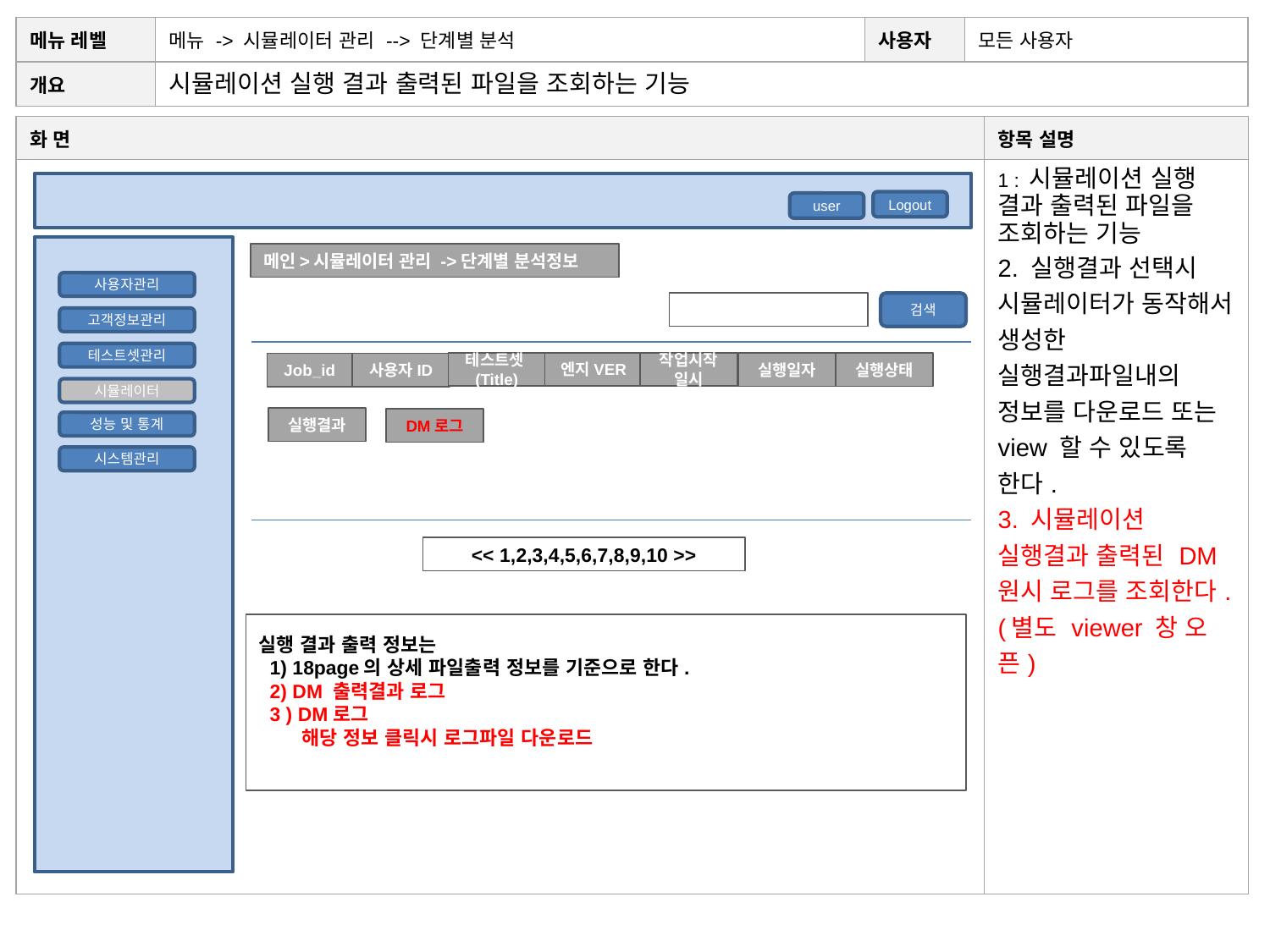

| 메뉴 레벨 | 메뉴 -> 시뮬레이터 관리 --> 단계별 분석 | 사용자 | 모든 사용자 |
| --- | --- | --- | --- |
| 개요 | 시뮬레이션 실행 결과 출력된 파일을 조회하는 기능 |  |  |
| 화 면 | 항목 설명 |
| --- | --- |
|  | 1 : 시뮬레이션 실행 결과 출력된 파일을 조회하는 기능 2. 실행결과 선택시 시뮬레이터가 동작해서 생성한 실행결과파일내의 정보를 다운로드 또는 view 할 수 있도록 한다. 3. 시뮬레이션 실행결과 출력된 DM 원시 로그를 조회한다. (별도 viewer 창 오픈) |

Logout
user

메인>시뮬레이터 관리 ->단계별 분석정보
사용자관리
검색
검색
고객정보관리
테스트셋관리
작업시작일시
테스트셋(Title)
엔지VER
실행일자
실행상태
사용자ID
Job_id
시뮬레이터
실행결과
DM로그
성능 및 통계
시스템관리
<< 1,2,3,4,5,6,7,8,9,10 >>
실행 결과 출력 정보는
  1) 18page의 상세 파일출력 정보를 기준으로 한다.
  2) DM 출력결과 로그
  3 ) DM로그
       해당 정보 클릭시 로그파일 다운로드